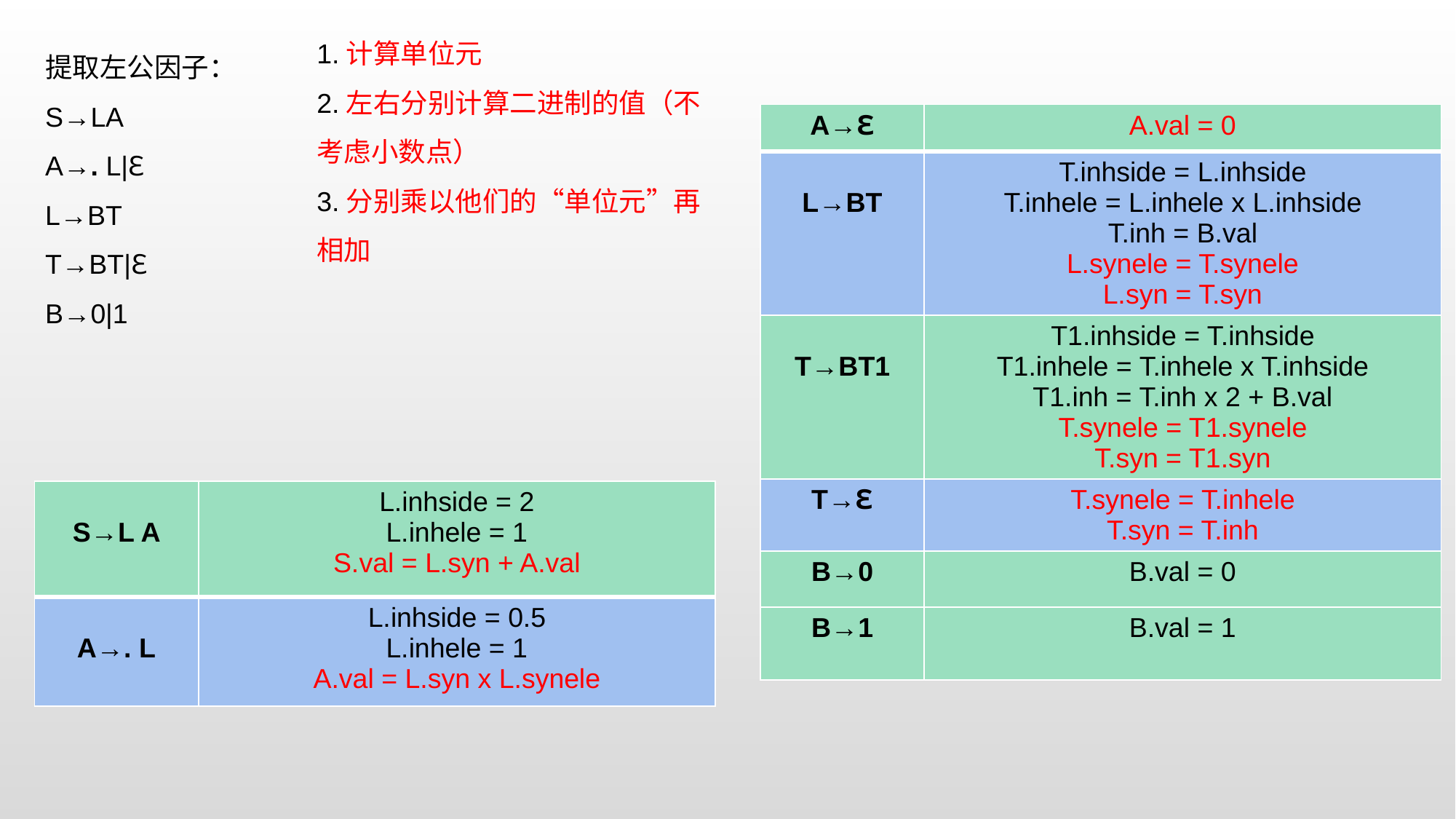

1.计算单位元
2.左右分别计算二进制的值（不考虑小数点）
3.分别乘以他们的“单位元”再相加
提取左公因子：
S→LA
A→. L|ℇ
L→BT
T→BT|ℇ
B→0|1
| A→ℇ | A.val = 0 |
| --- | --- |
| L→BT | T.inhside = L.inhside T.inhele = L.inhele x L.inhside T.inh = B.val L.synele = T.synele L.syn = T.syn |
| T→BT1 | T1.inhside = T.inhside T1.inhele = T.inhele x T.inhside T1.inh = T.inh x 2 + B.val T.synele = T1.synele T.syn = T1.syn |
| T→ℇ | T.synele = T.inhele T.syn = T.inh |
| B→0 | B.val = 0 |
| B→1 | B.val = 1 |
| S→L A | L.inhside = 2 L.inhele = 1 S.val = L.syn + A.val |
| --- | --- |
| A→. L | L.inhside = 0.5 L.inhele = 1 A.val = L.syn x L.synele |